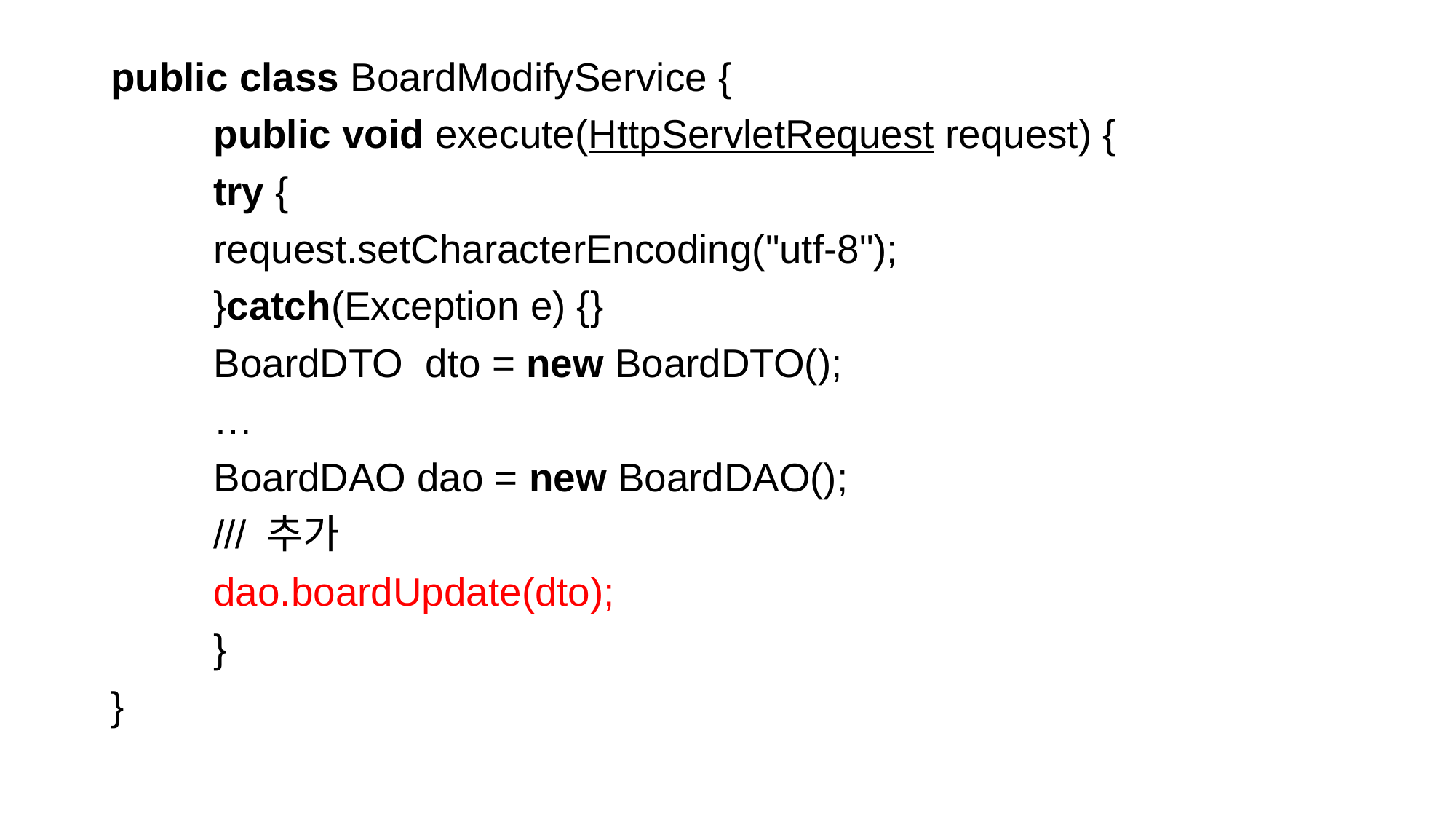

public class BoardModifyService {
	public void execute(HttpServletRequest request) {
		try {
			request.setCharacterEncoding("utf-8");
		}catch(Exception e) {}
		BoardDTO  dto = new BoardDTO();
		…
		BoardDAO dao = new BoardDAO();
		/// 추가
		dao.boardUpdate(dto);
	}
}